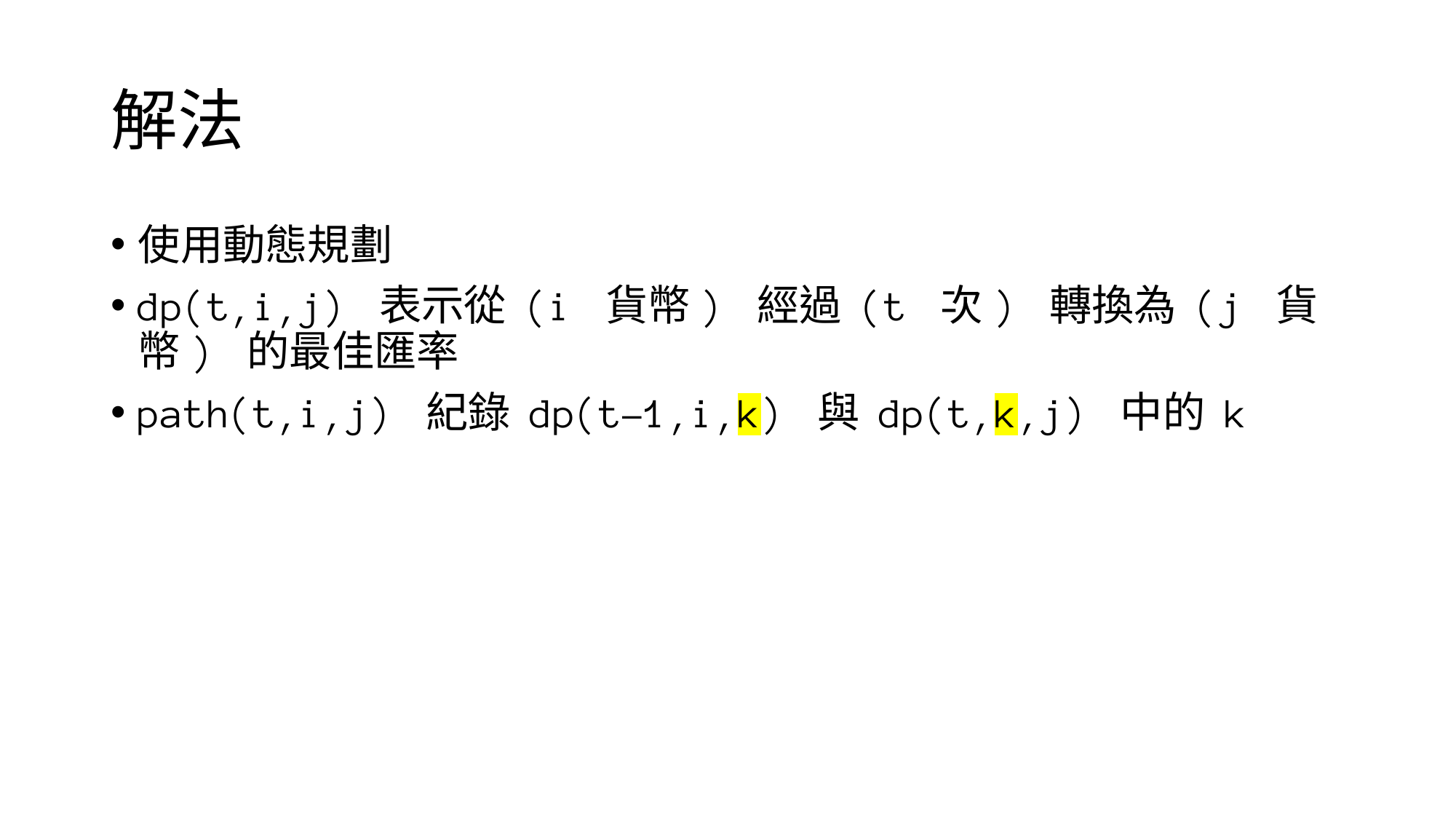

# 解法
使用動態規劃
dp(t,i,j) 表示從 (i 貨幣) 經過 (t 次) 轉換為 (j 貨幣) 的最佳匯率
path(t,i,j) 紀錄 dp(t-1,i,k) 與 dp(t,k,j) 中的 k